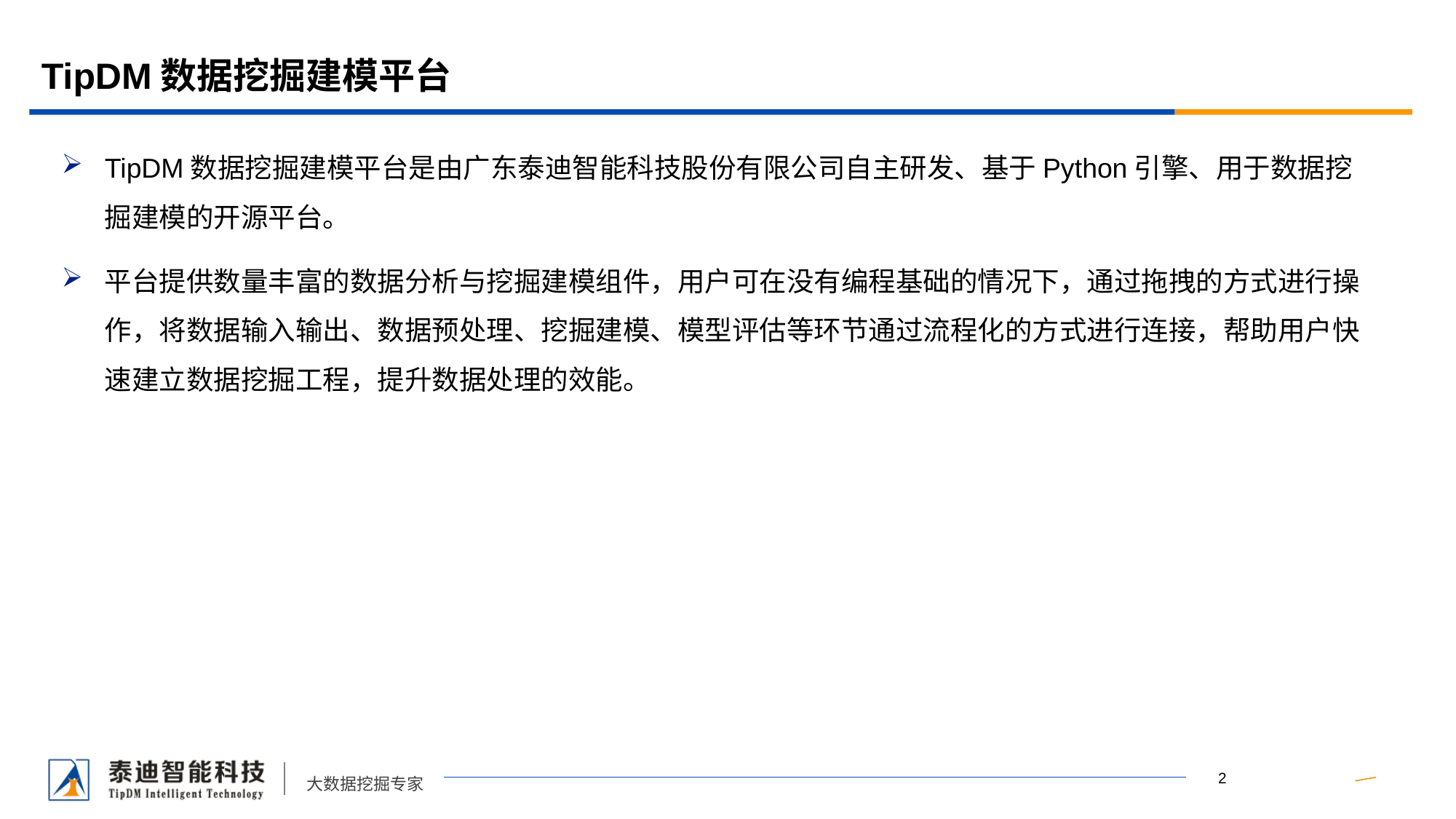

# TipDM数据挖掘建模平台
TipDM数据挖掘建模平台是由广东泰迪智能科技股份有限公司自主研发、基于Python引擎、用于数据挖掘建模的开源平台。
平台提供数量丰富的数据分析与挖掘建模组件，用户可在没有编程基础的情况下，通过拖拽的方式进行操作，将数据输入输出、数据预处理、挖掘建模、模型评估等环节通过流程化的方式进行连接，帮助用户快速建立数据挖掘工程，提升数据处理的效能。